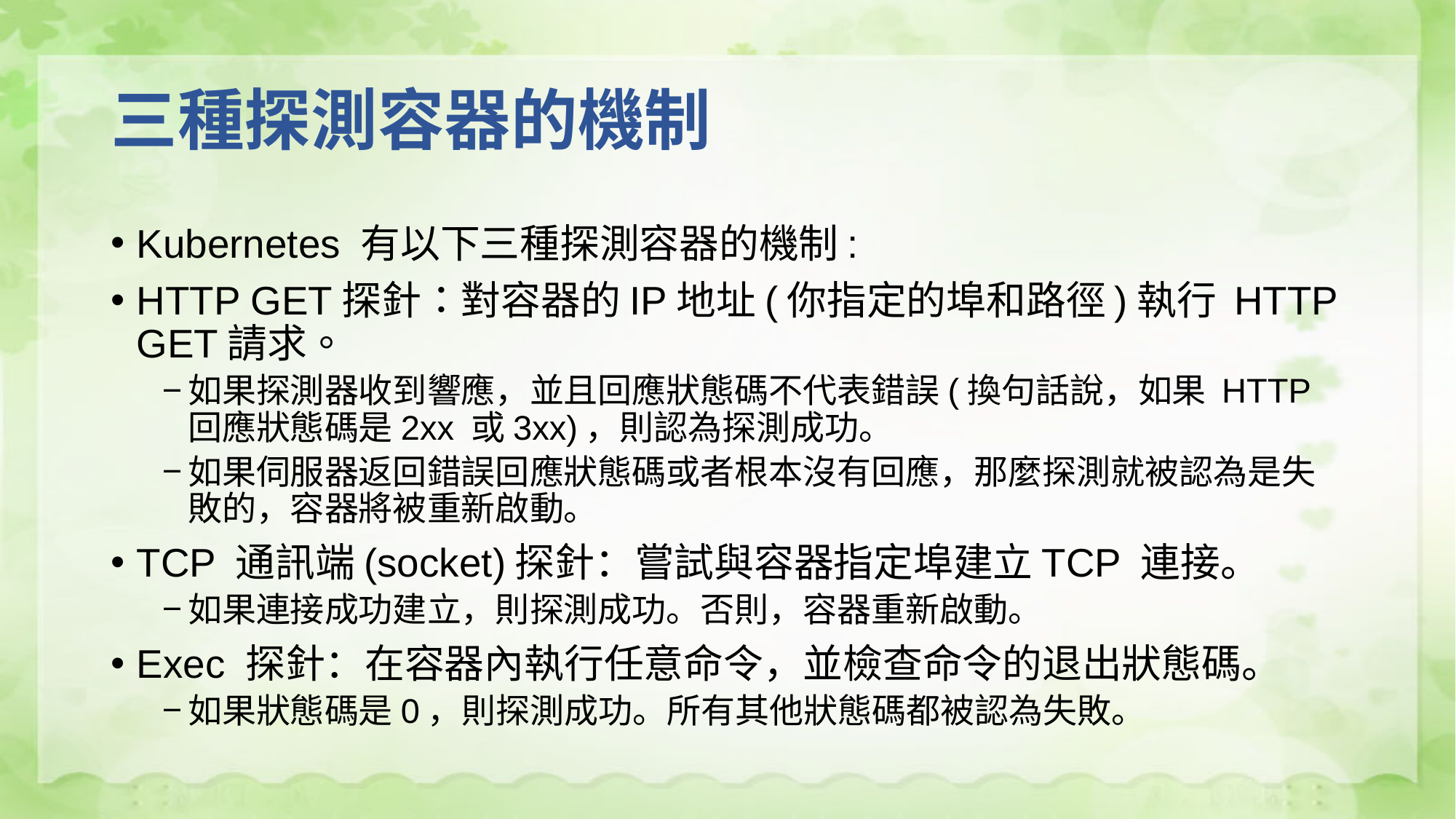

# 三種探測容器的機制
Kubernetes 有以下三種探測容器的機制:
HTTP GET探針：對容器的IP地址(你指定的埠和路徑)執行 HTTP GET請求。
如果探測器收到響應，並且回應狀態碼不代表錯誤(換句話說，如果 HTTP 回應狀態碼是2xx 或3xx)，則認為探測成功。
如果伺服器返回錯誤回應狀態碼或者根本沒有回應，那麼探測就被認為是失敗的，容器將被重新啟動。
TCP 通訊端(socket)探針：嘗試與容器指定埠建立TCP 連接。
如果連接成功建立，則探測成功。否則，容器重新啟動。
Exec 探針：在容器內執行任意命令，並檢查命令的退出狀態碼。
如果狀態碼是0，則探測成功。所有其他狀態碼都被認為失敗。